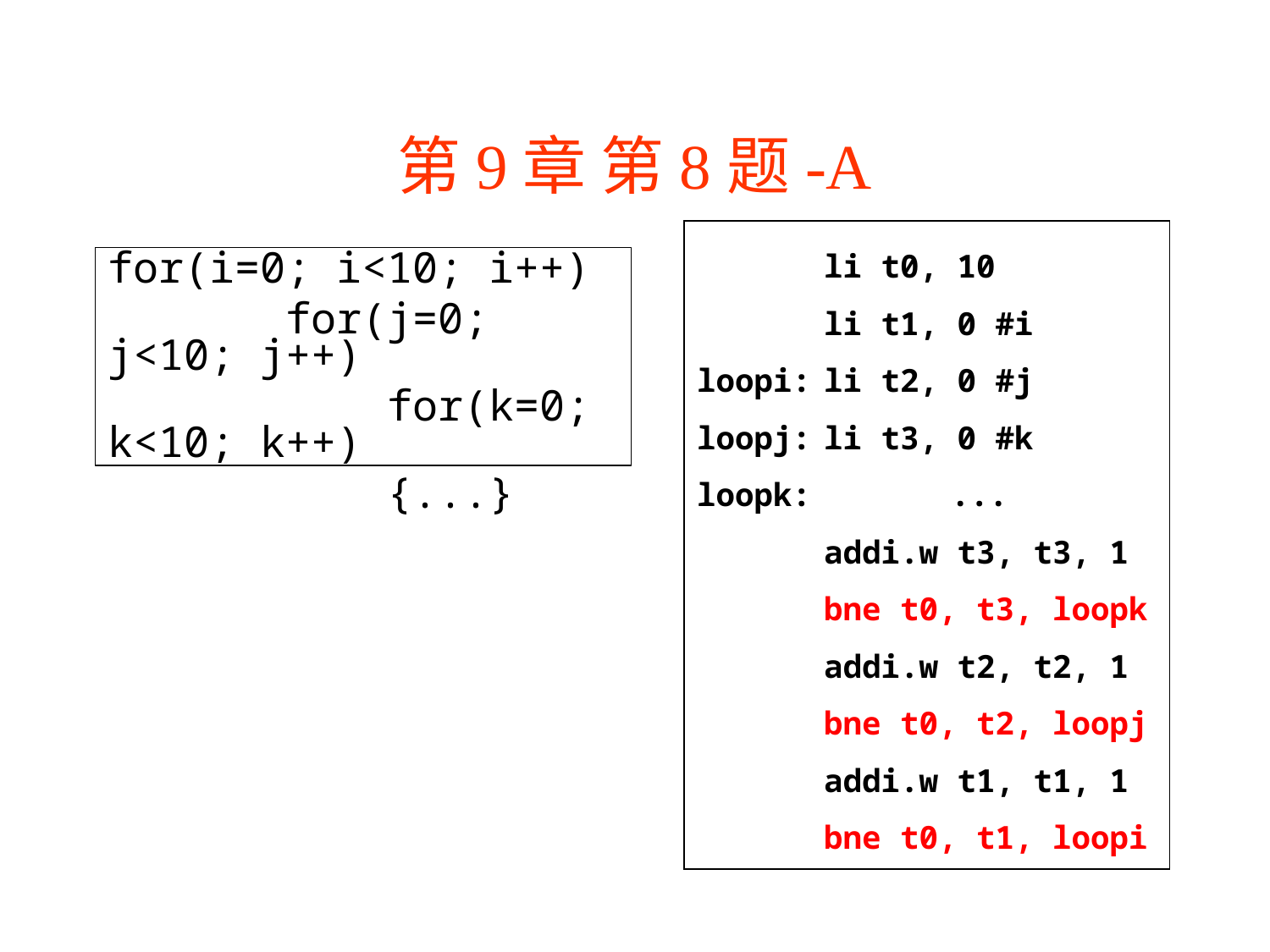

# 第9章 第8题-A
	li t0, 10
	li t1, 0 #i
loopi:	li t2, 0 #j
loopj:	li t3, 0 #k
loopk: 	...
	addi.w t3, t3, 1
	bne t0, t3, loopk
	addi.w t2, t2, 1
	bne t0, t2, loopj
	addi.w t1, t1, 1
	bne t0, t1, loopi

for(i=0; i<10; i++)
       for(j=0; j<10; j++)
           for(k=0; k<10; k++)
           {...}